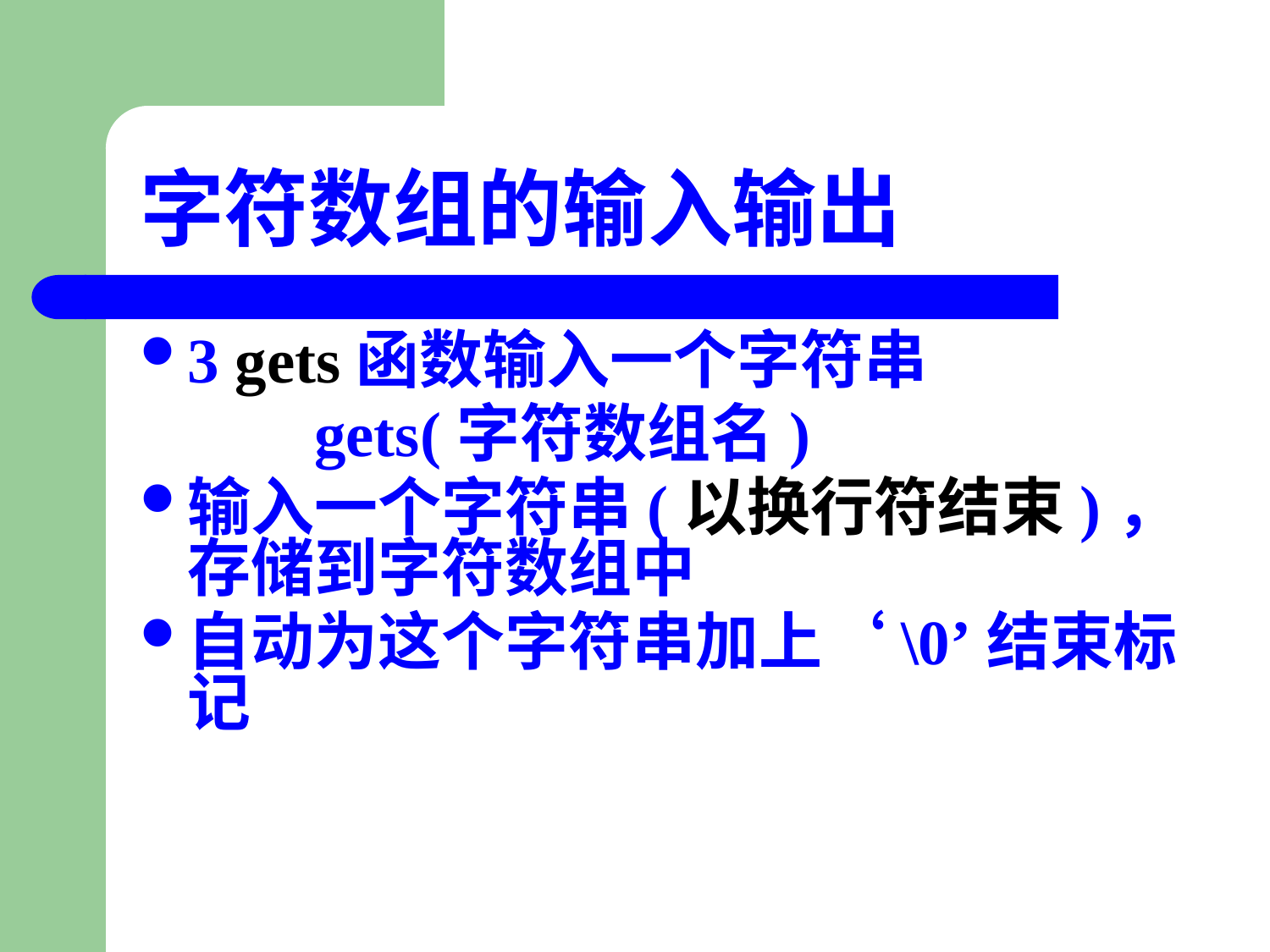

# 字符数组的输入输出
3 gets函数输入一个字符串
		gets(字符数组名)
输入一个字符串(以换行符结束)，存储到字符数组中
自动为这个字符串加上‘\0’结束标记